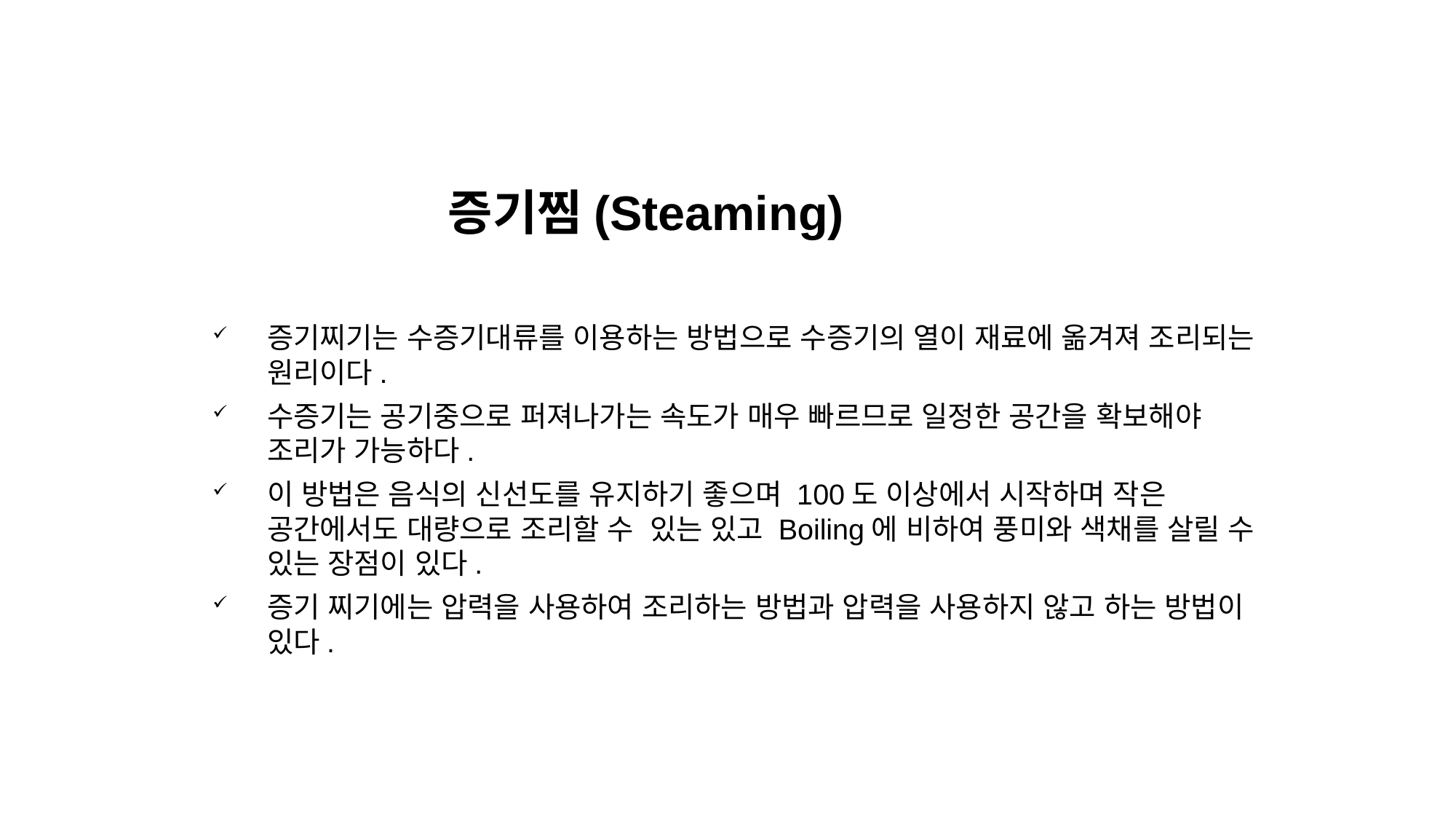

# 증기찜(Steaming)
증기찌기는 수증기대류를 이용하는 방법으로 수증기의 열이 재료에 옮겨져 조리되는 원리이다.
수증기는 공기중으로 퍼져나가는 속도가 매우 빠르므로 일정한 공간을 확보해야 조리가 가능하다.
이 방법은 음식의 신선도를 유지하기 좋으며 100도 이상에서 시작하며 작은 공간에서도 대량으로 조리할 수  있는 있고 Boiling에 비하여 풍미와 색채를 살릴 수 있는 장점이 있다.
증기 찌기에는 압력을 사용하여 조리하는 방법과 압력을 사용하지 않고 하는 방법이 있다.